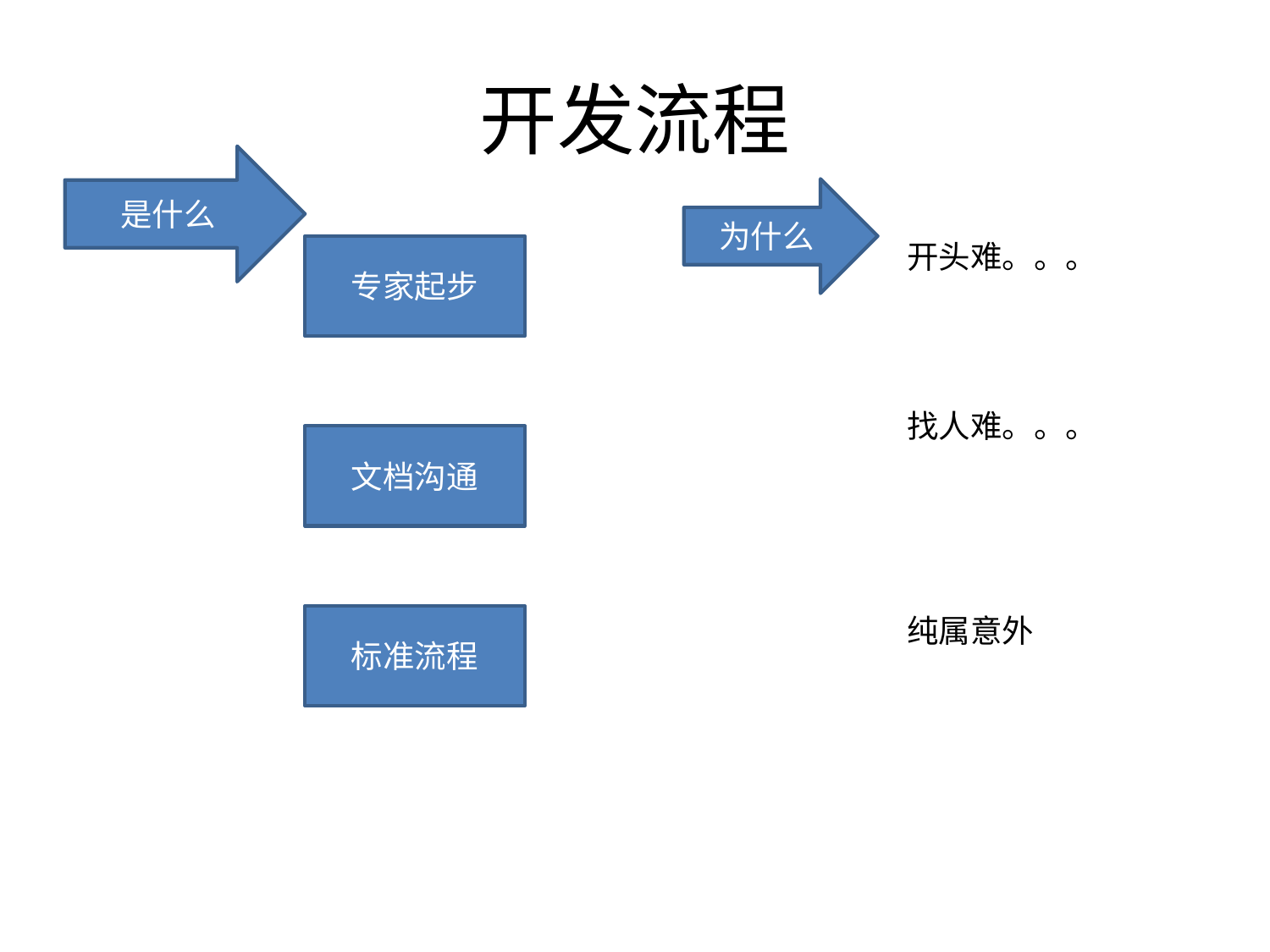

# 开发流程
是什么
为什么
开头难。。。
专家起步
找人难。。。
文档沟通
纯属意外
标准流程